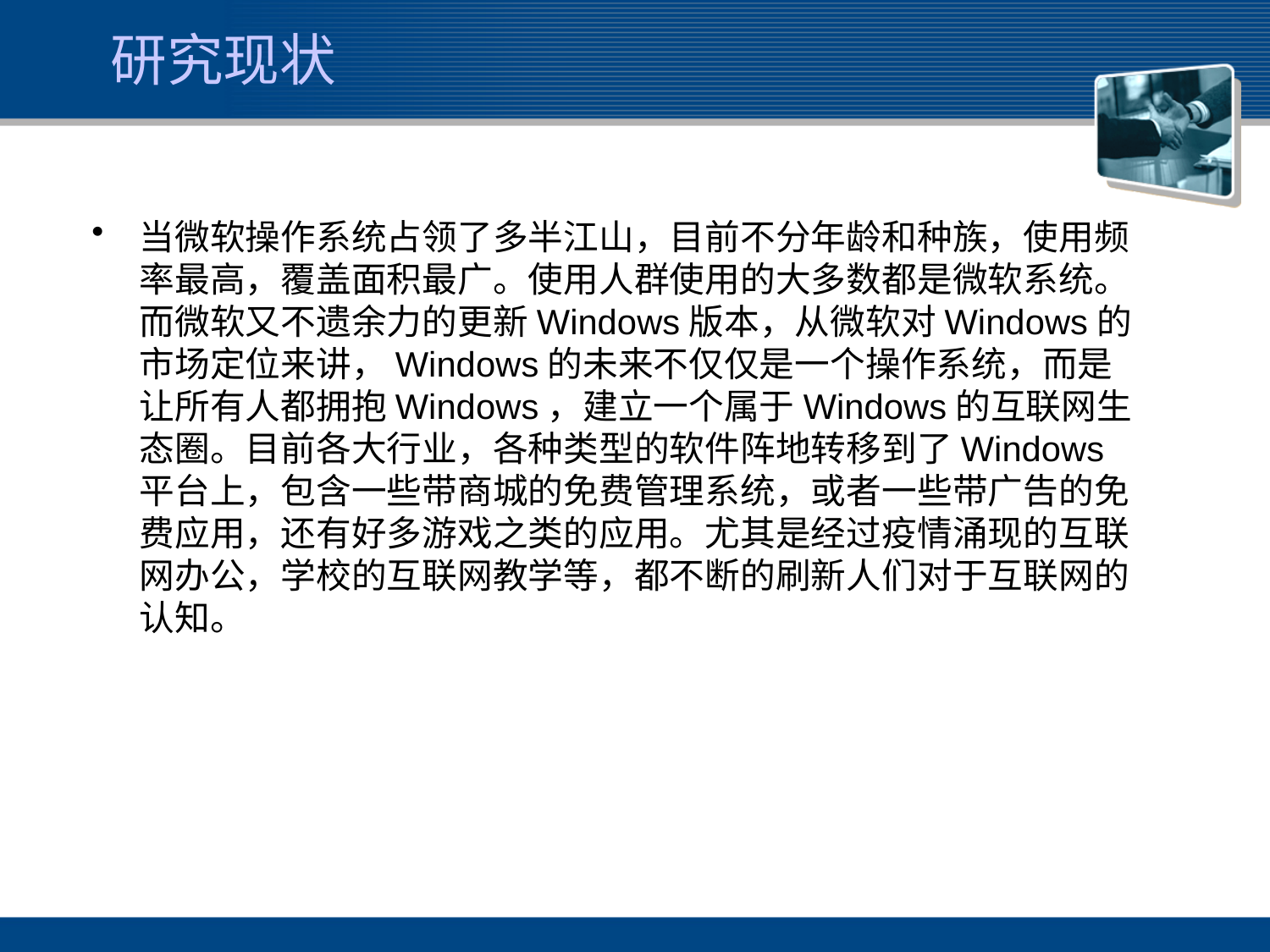

# 研究现状
当微软操作系统占领了多半江山，目前不分年龄和种族，使用频率最高，覆盖面积最广。使用人群使用的大多数都是微软系统。而微软又不遗余力的更新Windows版本，从微软对Windows的市场定位来讲，Windows的未来不仅仅是一个操作系统，而是让所有人都拥抱Windows，建立一个属于Windows的互联网生态圈。目前各大行业，各种类型的软件阵地转移到了Windows平台上，包含一些带商城的免费管理系统，或者一些带广告的免费应用，还有好多游戏之类的应用。尤其是经过疫情涌现的互联网办公，学校的互联网教学等，都不断的刷新人们对于互联网的认知。